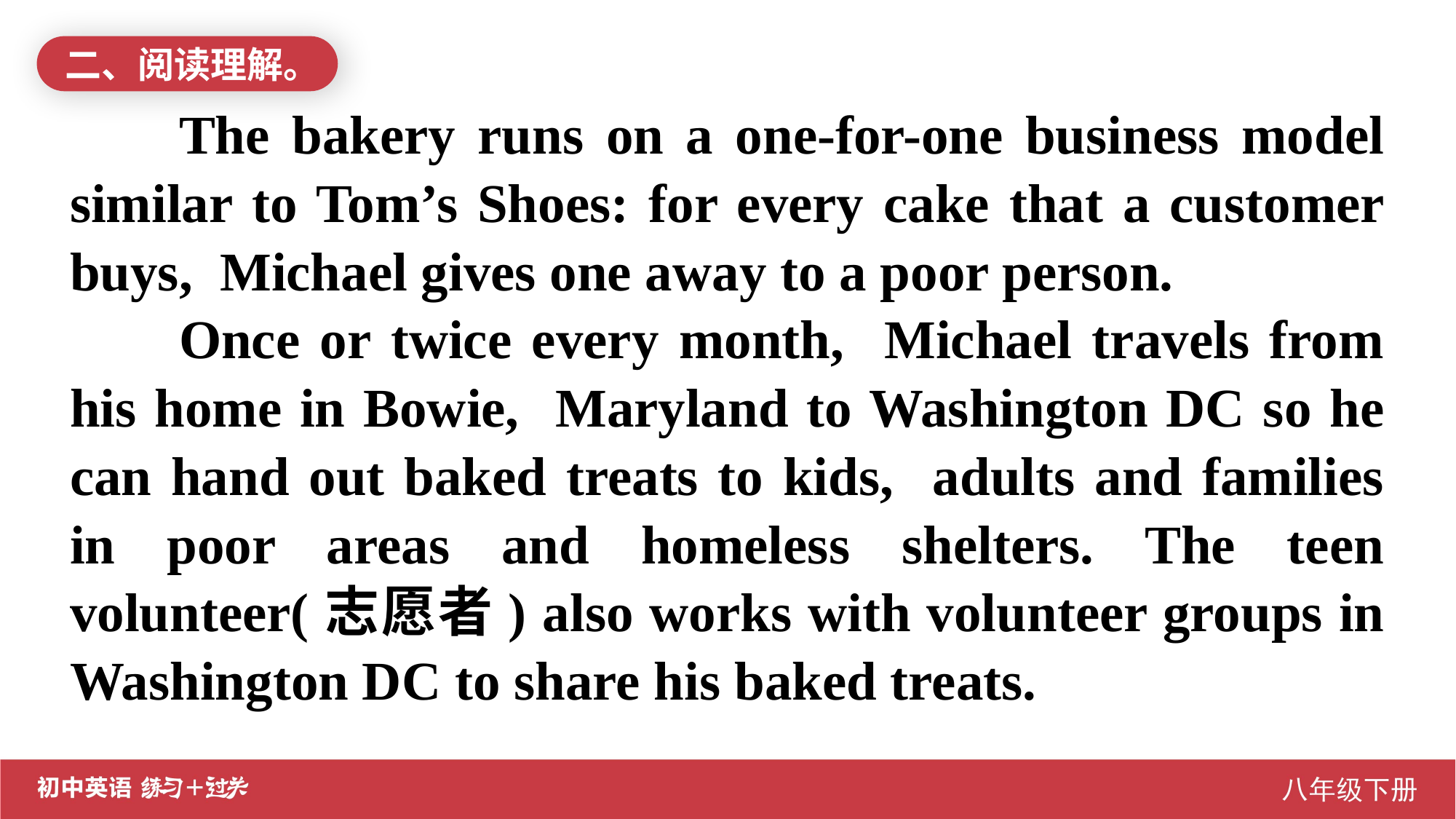

二、阅读理解。
	The bakery runs on a one-for-one business model similar to Tom’s Shoes: for every cake that a customer buys,  Michael gives one away to a poor person.
	Once or twice every month,  Michael travels from his home in Bowie,  Maryland to Washington DC so he can hand out baked treats to kids,  adults and families in poor areas and homeless shelters. The teen volunteer(志愿者) also works with volunteer groups in Washington DC to share his baked treats.